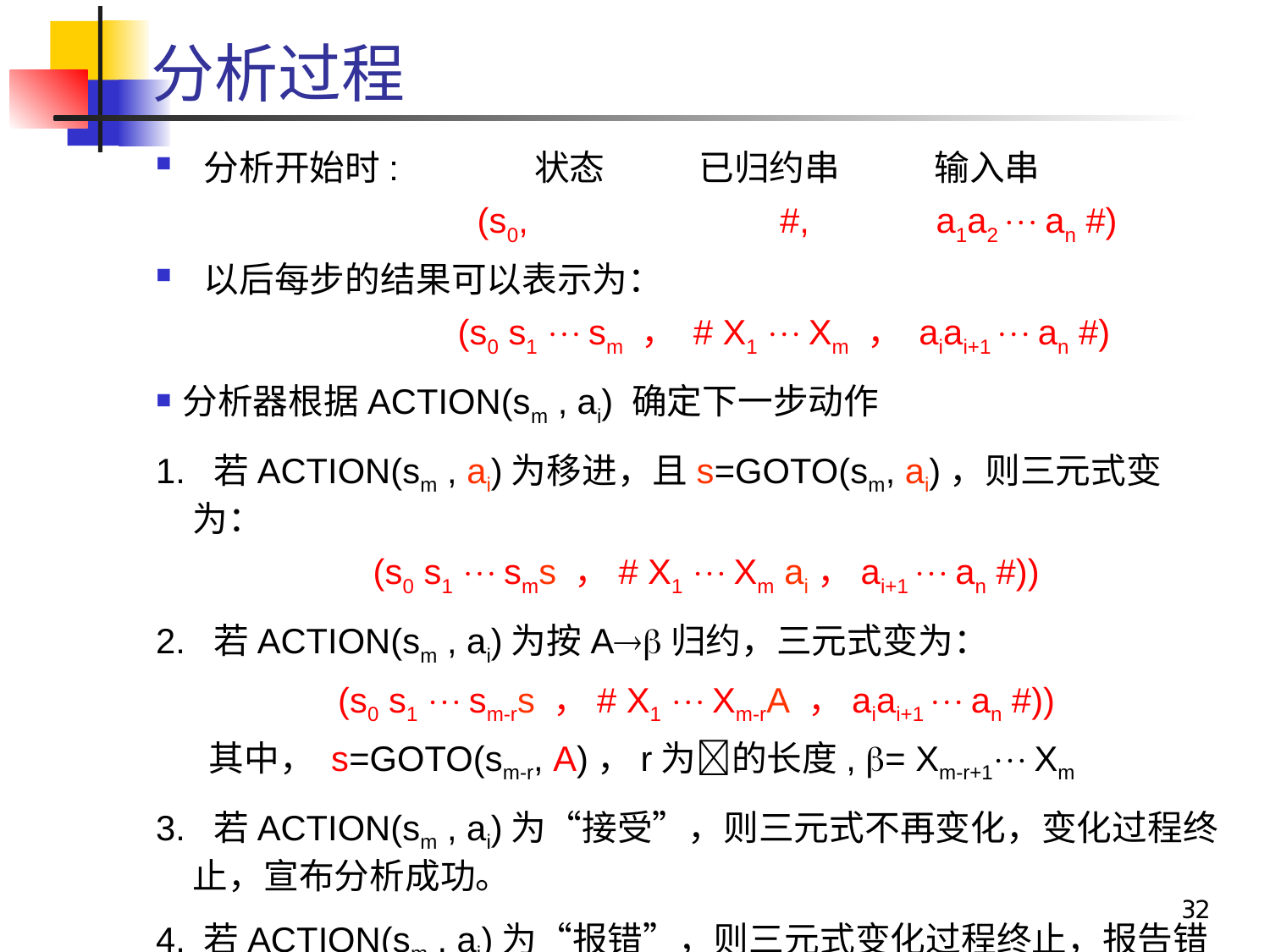

# 分析过程
分析开始时:	       状态            已归约串            输入串
                                 (s0,		       #,	          a1a2 … an #)
以后每步的结果可以表示为：
			(s0 s1 … sm ， # X1 … Xm ， aiai+1 … an #)
分析器根据ACTION(sm , ai) 确定下一步动作
1.  若ACTION(sm , ai)为移进，且s=GOTO(sm, ai)，则三元式变为：
   (s0 s1 … sms ，# X1 … Xm ai，ai+1 … an #))
2.  若ACTION(sm , ai)为按A→β归约，三元式变为：
 (s0 s1 … sm-rs ，# X1 … Xm-rA ，aiai+1 … an #))
其中， s=GOTO(sm-r, A)，r为β的长度, β= Xm-r+1… Xm
3.  若ACTION(sm , ai)为“接受”，则三元式不再变化，变化过程终止，宣布分析成功。
4. 若ACTION(sm , ai)为“报错”，则三元式变化过程终止，报告错误。

32